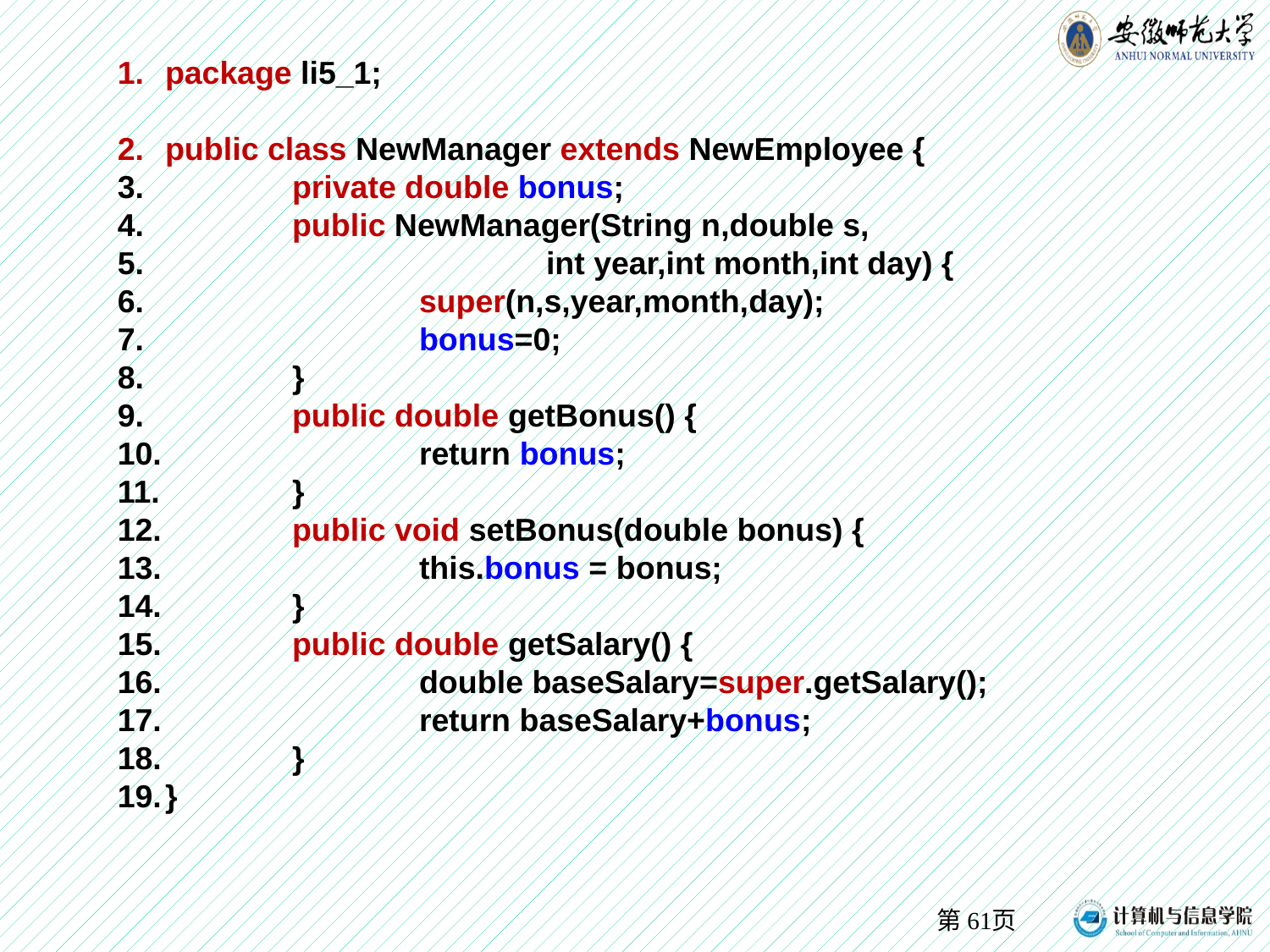

package li5_1;

public class NewManager extends NewEmployee {
	private double bonus;
	public NewManager(String n,double s,
			int year,int month,int day) {
		super(n,s,year,month,day);
		bonus=0;
	}
	public double getBonus() {
		return bonus;
	}
	public void setBonus(double bonus) {
		this.bonus = bonus;
	}
	public double getSalary() {
		double baseSalary=super.getSalary();
		return baseSalary+bonus;
	}
}

第61页